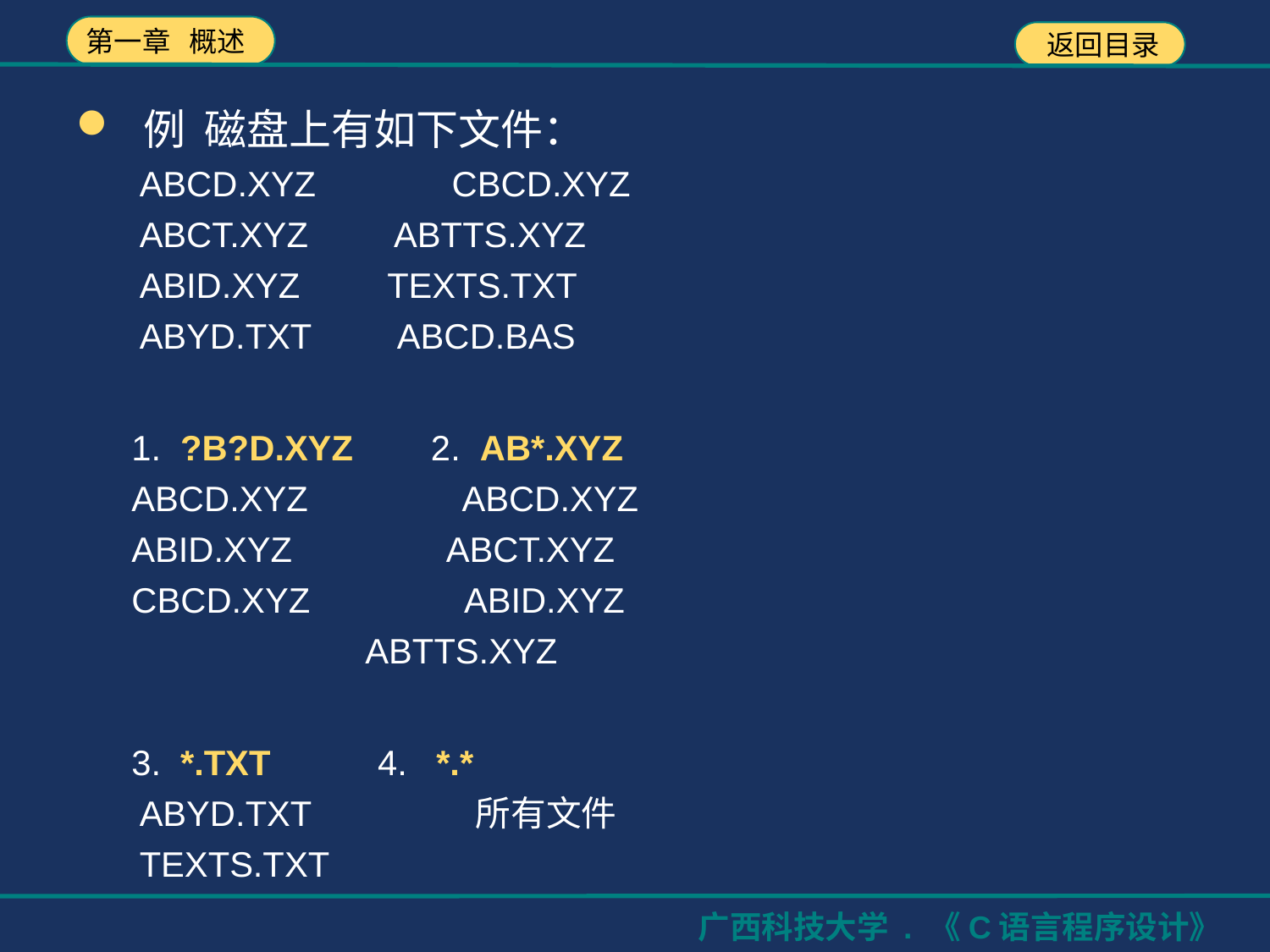

例  磁盘上有如下文件：
ABCD.XYZ	      CBCD.XYZ
ABCT.XYZ         ABTTS.XYZ
ABID.XYZ         TEXTS.TXT
ABYD.TXT         ABCD.BAS

1.  ?B?D.XYZ        2.  AB*.XYZ
ABCD.XYZ                ABCD.XYZ
ABID.XYZ                ABCT.XYZ
CBCD.XYZ                ABID.XYZ
                        ABTTS.XYZ

3.  *.TXT           4.   *.*
ABYD.TXT                所有文件
TEXTS.TXT